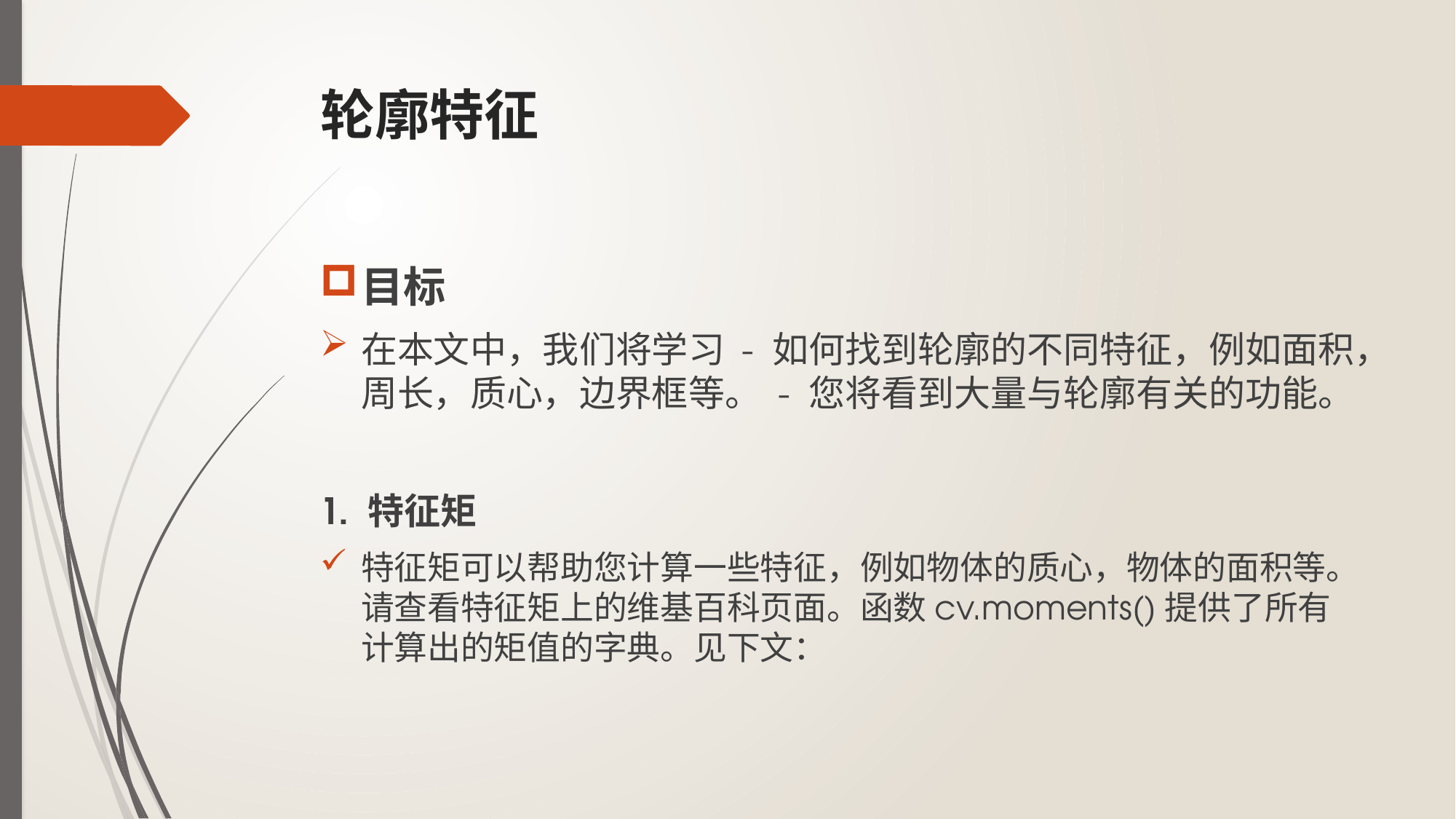

# 轮廓特征
目标
在本文中，我们将学习 - 如何找到轮廓的不同特征，例如面积，周长，质心，边界框等。 - 您将看到大量与轮廓有关的功能。

1. 特征矩
特征矩可以帮助您计算一些特征，例如物体的质心，物体的面积等。请查看特征矩上的维基百科页面。函数cv.moments()提供了所有计算出的矩值的字典。见下文：